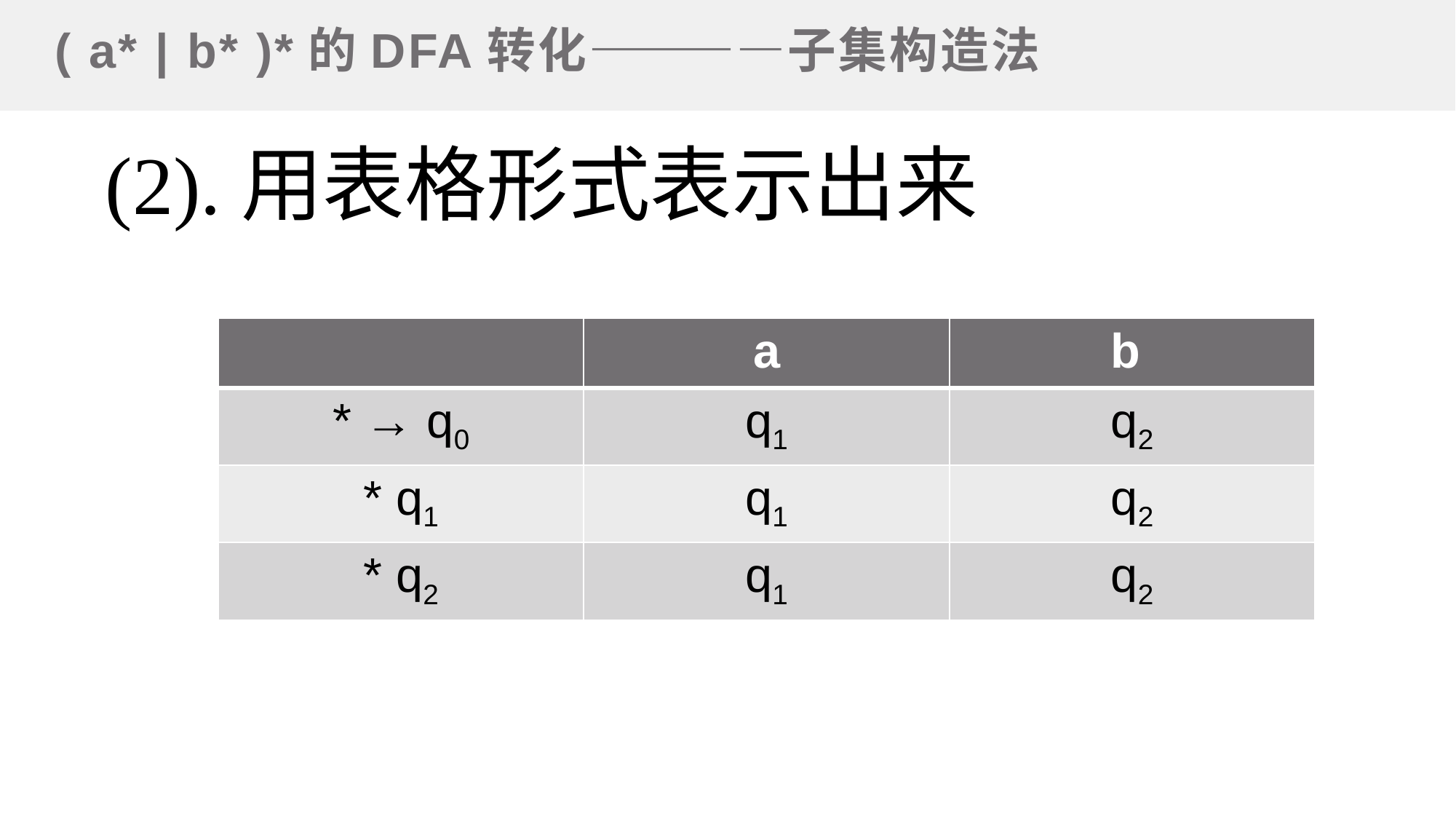

( a* | b* )*的DFA转化————子集构造法
(2).用表格形式表示出来
|  | a | b |
| --- | --- | --- |
| \* → q0 | q1 | q2 |
| \* q1 | q1 | q2 |
| \* q2 | q1 | q2 |